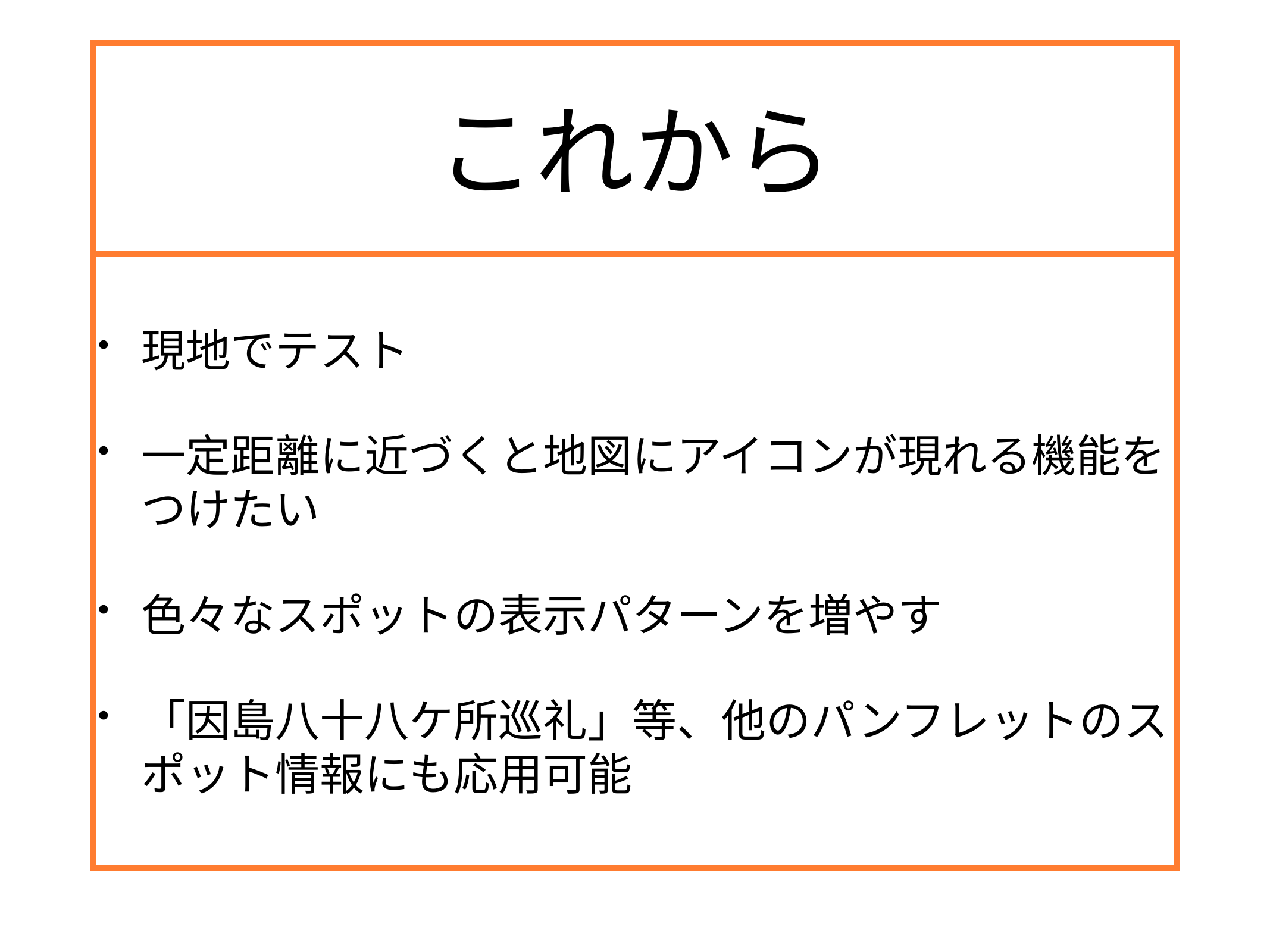

# これから
現地でテスト
一定距離に近づくと地図にアイコンが現れる機能をつけたい
色々なスポットの表示パターンを増やす
「因島八十八ケ所巡礼」等、他のパンフレットのスポット情報にも応用可能